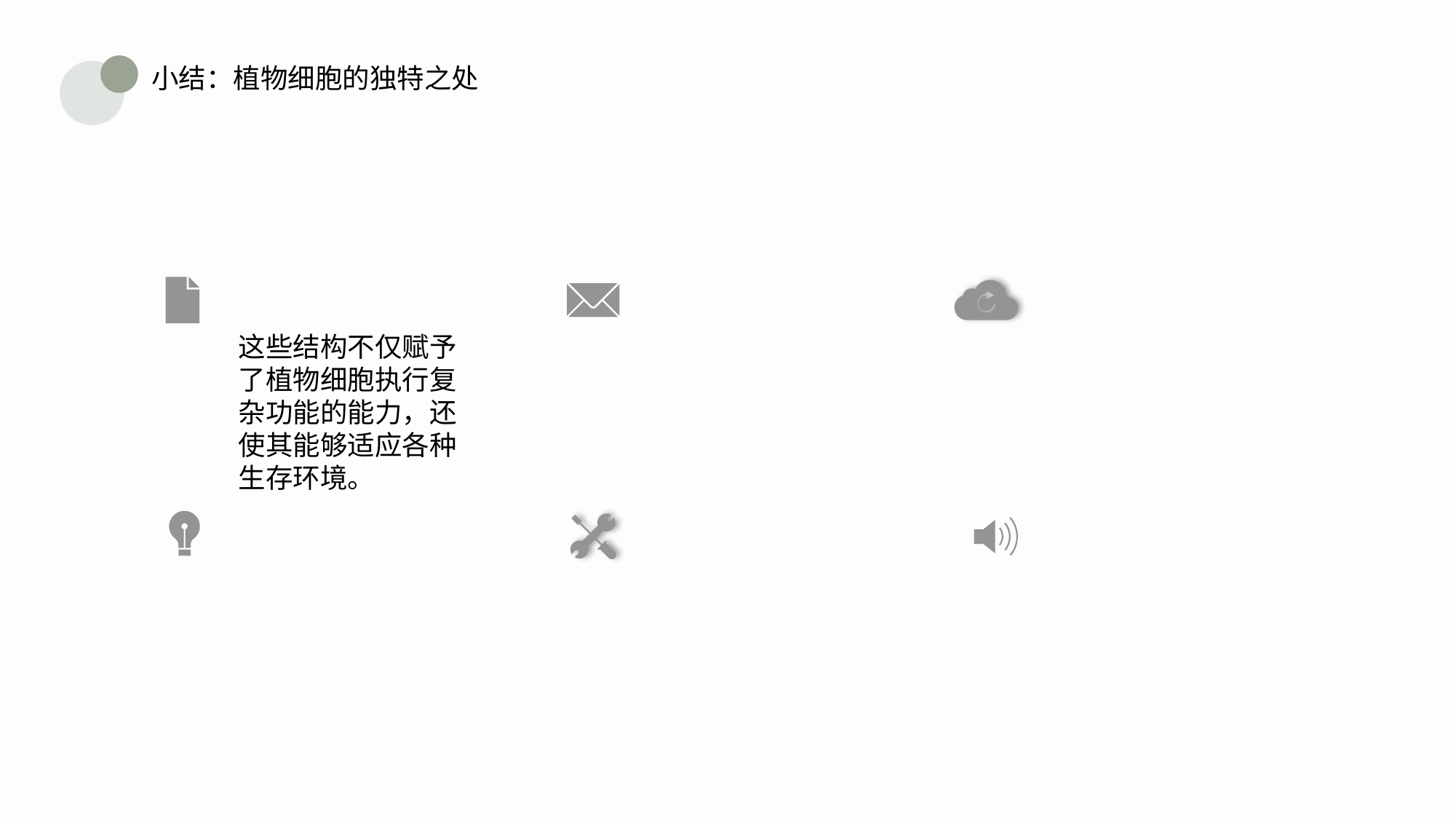

小结：植物细胞的独特之处

这些结构不仅赋予了植物细胞执行复杂功能的能力，还使其能够适应各种生存环境。